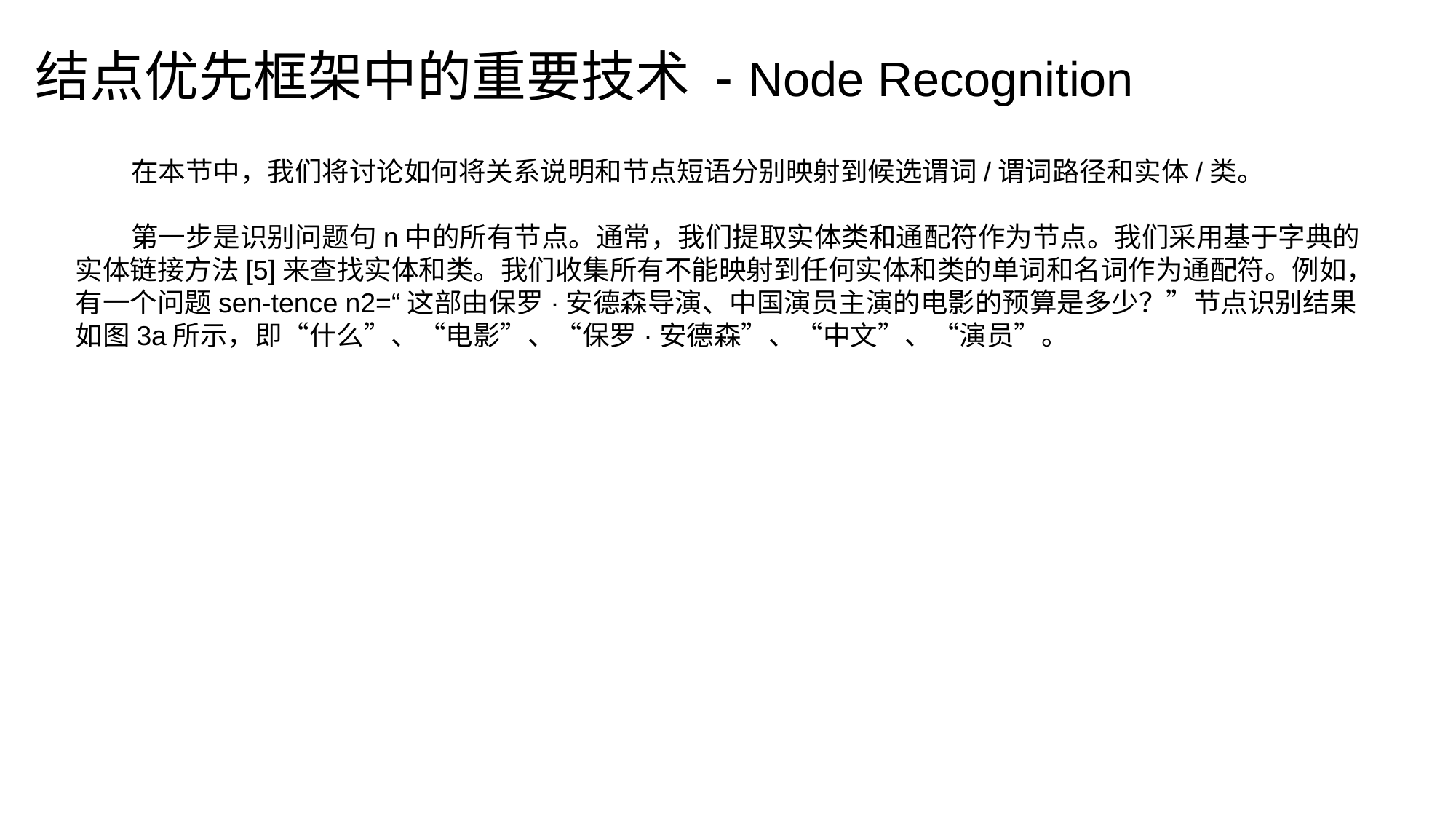

结点优先框架中的重要技术 - Node Recognition
        在本节中，我们将讨论如何将关系说明和节点短语分别映射到候选谓词/谓词路径和实体/类。

        第一步是识别问题句n中的所有节点。通常，我们提取实体类和通配符作为节点。我们采用基于字典的实体链接方法[5]来查找实体和类。我们收集所有不能映射到任何实体和类的单词和名词作为通配符。例如，有一个问题sen-tence n2=“这部由保罗·安德森导演、中国演员主演的电影的预算是多少？”节点识别结果如图3a所示，即“什么”、“电影”、“保罗·安德森”、“中文”、“演员”。